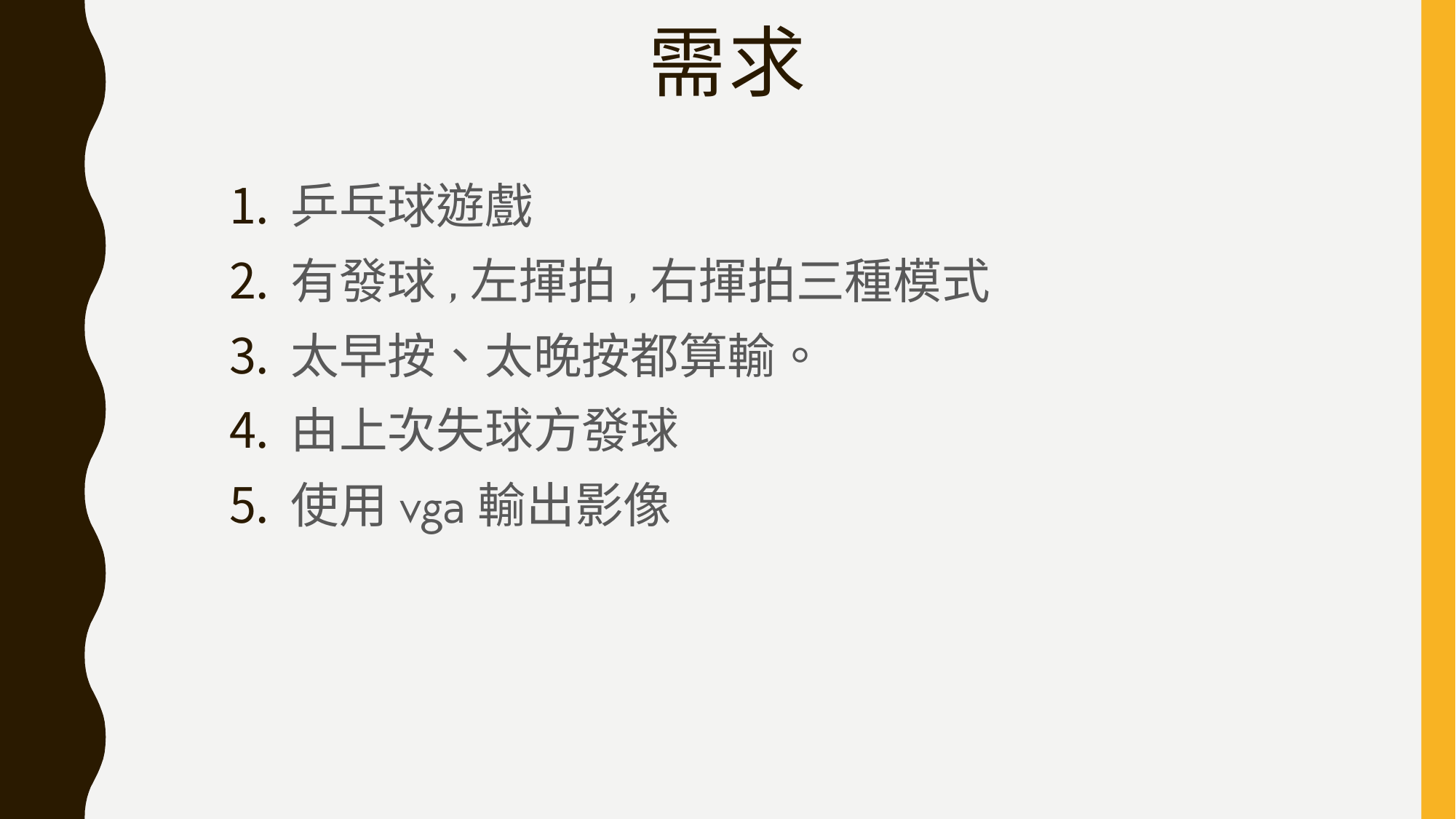

# 需求
乒乓球遊戲
有發球,左揮拍,右揮拍三種模式
太早按、太晚按都算輸。
由上次失球方發球
使用vga輸出影像